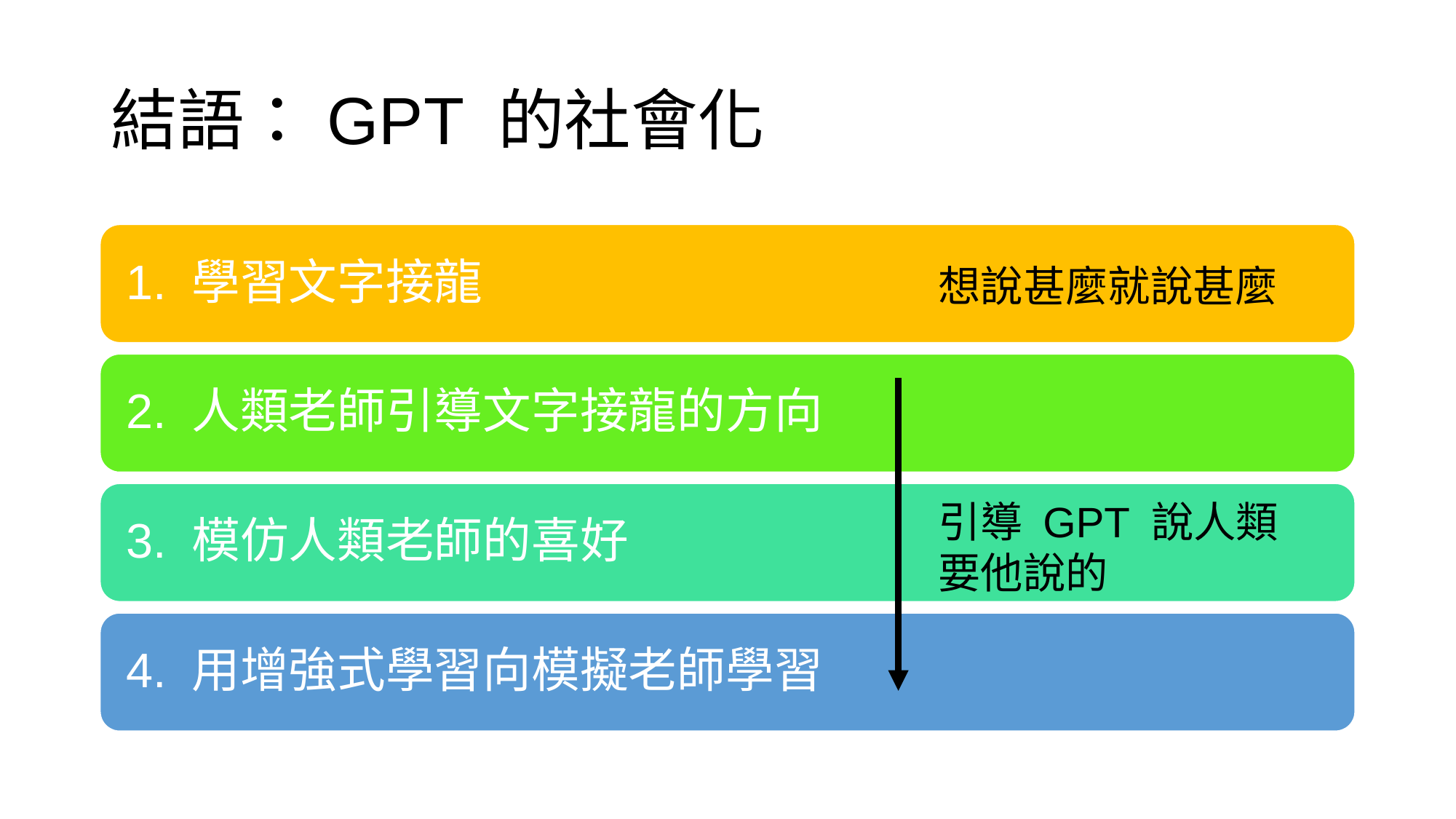

# 結語：GPT 的社會化
1. 學習文字接龍
2. 人類老師引導文字接龍的方向
3. 模仿人類老師的喜好
4. 用增強式學習向模擬老師學習
想說甚麼就說甚麼
引導 GPT 說人類要他說的